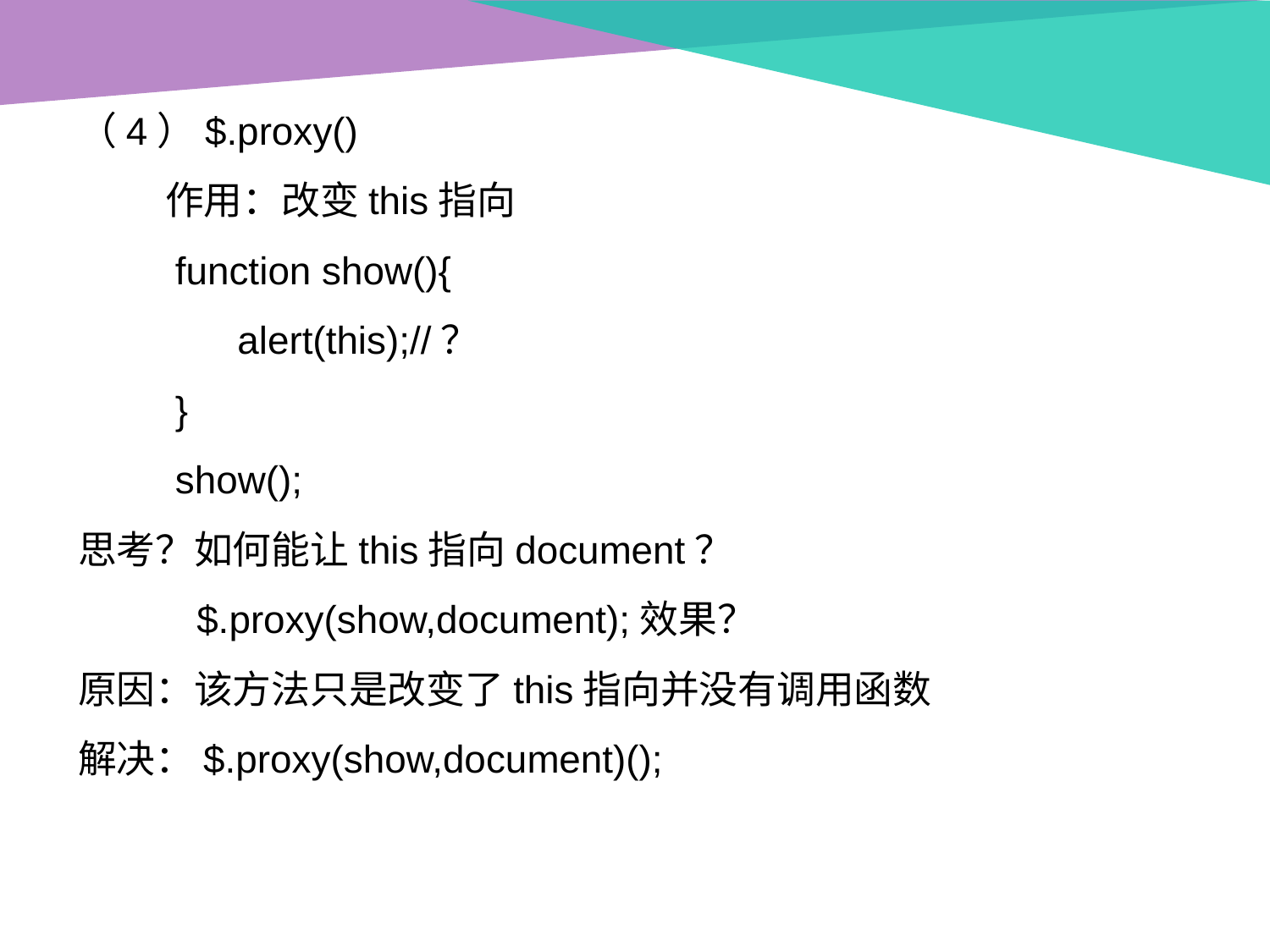

（4）$.proxy()
         作用：改变this指向
         function show(){
	   alert(this);//？
         }
         show();
思考？如何能让this指向document？
           $.proxy(show,document);效果？
原因：该方法只是改变了this指向并没有调用函数
解决：$.proxy(show,document)();